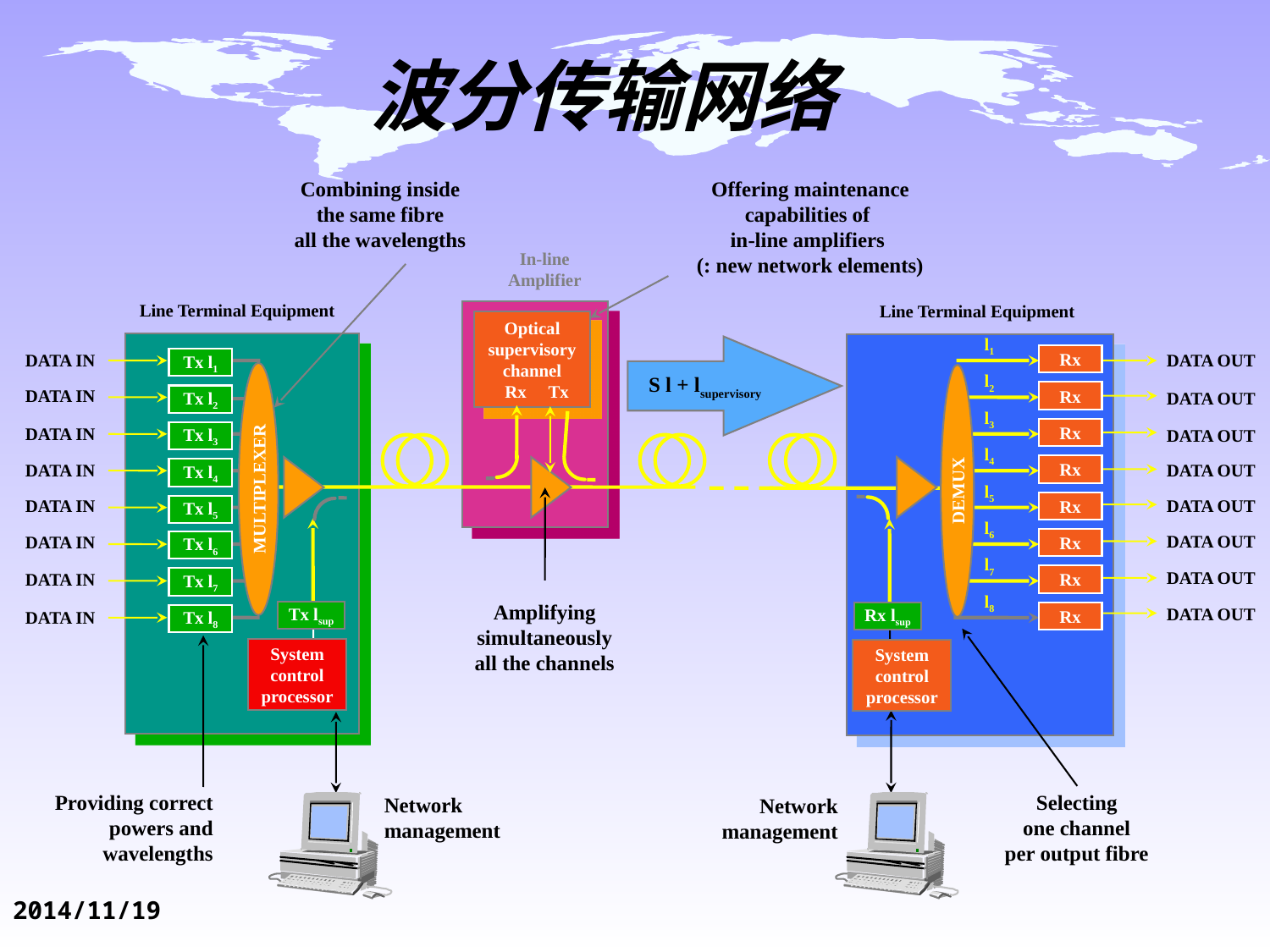

波分传输网络
Combining inside
the same fibre
all the wavelengths
Offering maintenance
capabilities of
in-line amplifiers
(: new network elements)
In-line
Amplifier

Line Terminal Equipment
Line Terminal Equipment

Optical
supervisory
channel
  Rx     Tx
l1

S l + lsupervisory
DATA IN
DATA OUT
Rx
Tx l1

l2
DATA IN
DATA OUT
Rx
Tx l2

l3

DATA IN
DATA OUT
Rx
Tx l3

l4
DATA IN
DATA OUT
Rx

Tx l4

MULTIPLEXER

l5
DEMUX

DATA IN
DATA OUT
Rx
Tx l5

l6

DATA OUT
DATA IN
Rx
Tx l6

l7
DATA OUT
DATA IN
Rx
Tx l7

l8
Amplifying
simultaneously
all the channels

DATA OUT
DATA IN
Tx lsup
Rx lsup
Rx
Tx l8

System
control
processor
System
control
processor

Providing correct
powers and
wavelengths
Selecting
one channel
per output fibre
Network
management
Network
management

2014/11/19